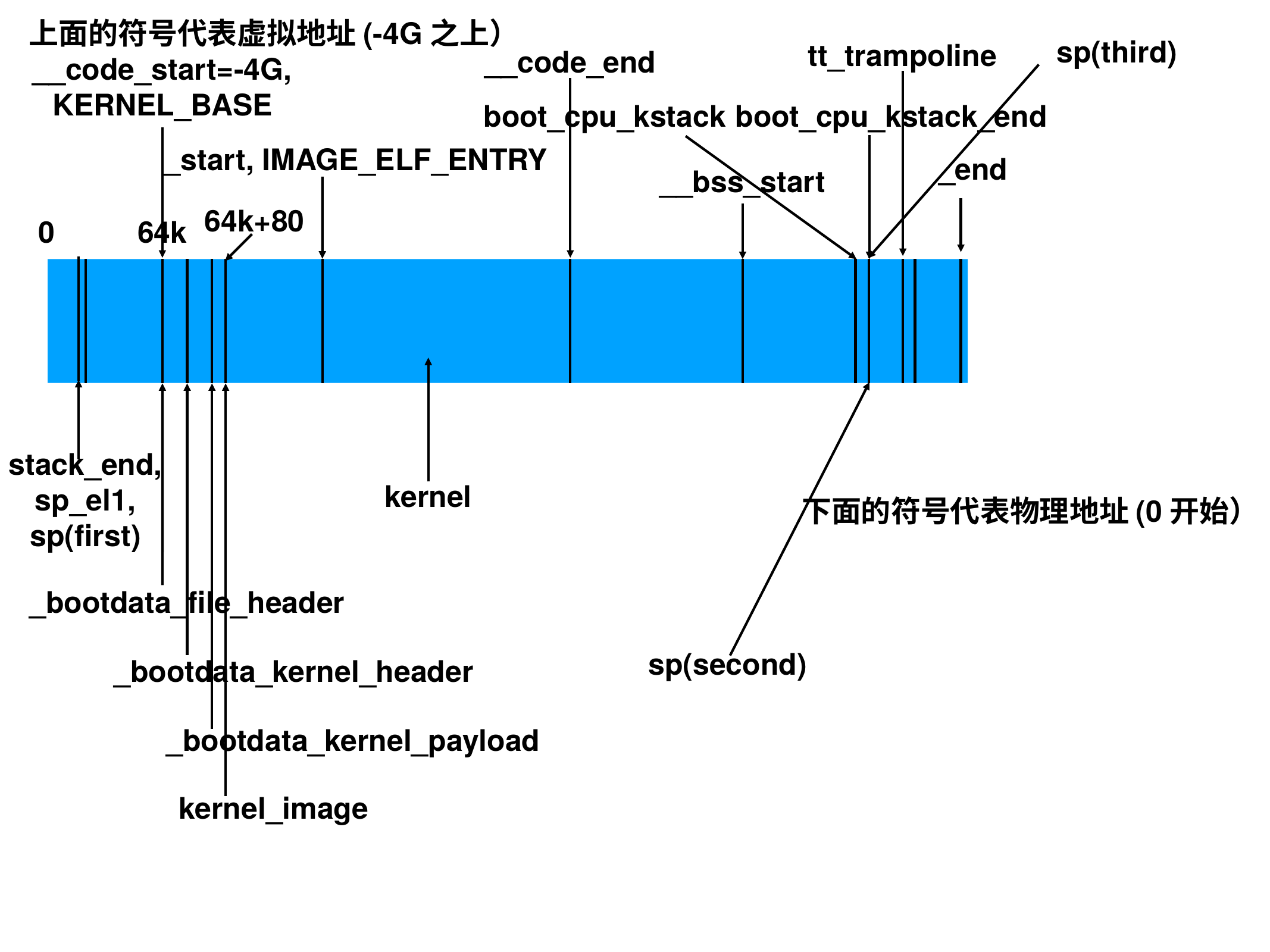

上面的符号代表虚拟地址(-4G之上）
sp(third)
tt_trampoline
__code_end
__code_start=-4G,
KERNEL_BASE

boot_cpu_kstack
boot_cpu_kstack_end

_start, IMAGE_ELF_ENTRY

_end
__bss_start

64k+80

0
64k

stack_end,
sp_el1,
sp(first)
kernel
下面的符号代表物理地址(0开始）
_bootdata_file_header
sp(second)
_bootdata_kernel_header
_bootdata_kernel_payload
kernel_image